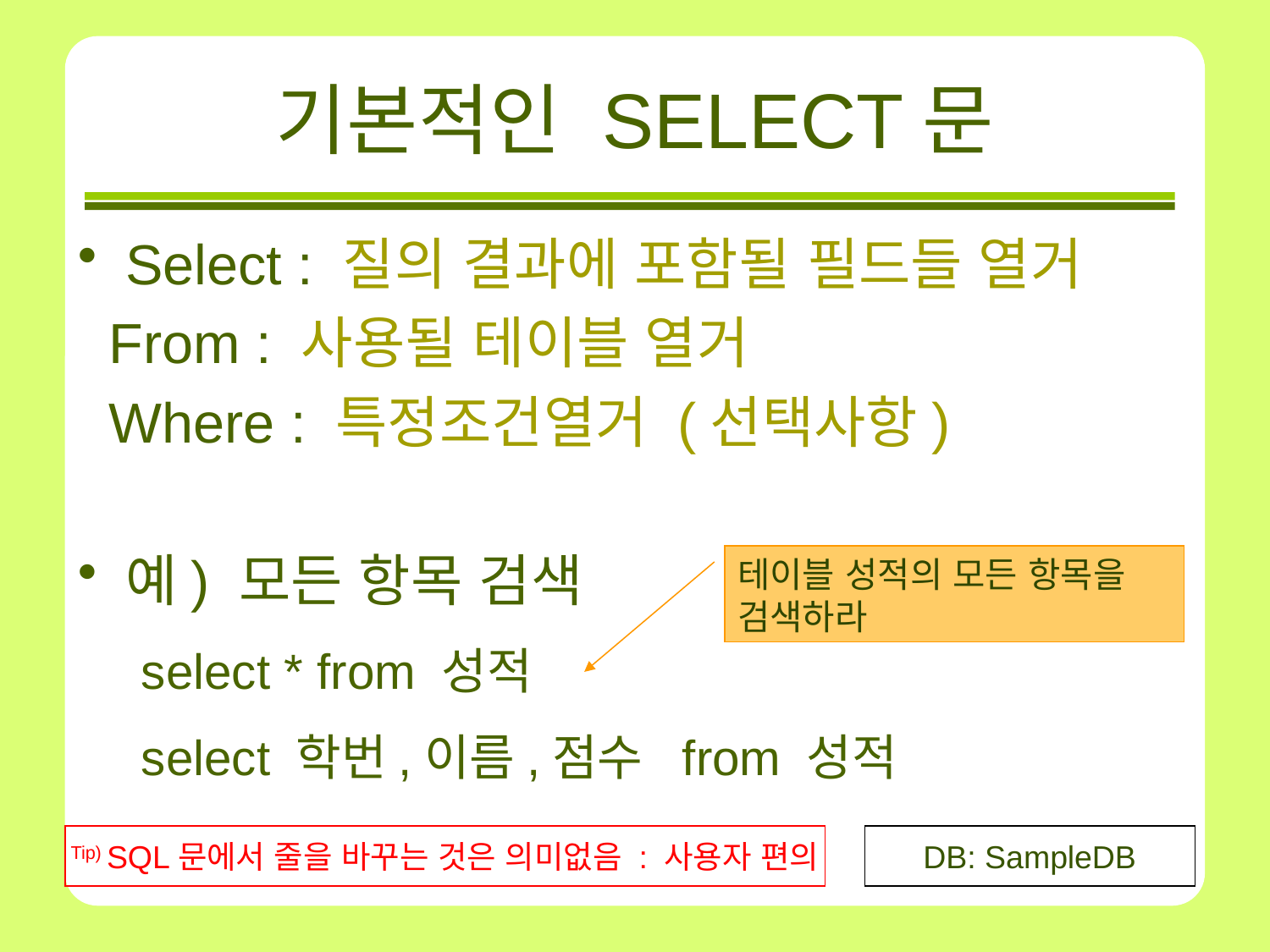

# 기본적인 SELECT문
Select : 질의 결과에 포함될 필드들 열거
  From : 사용될 테이블 열거
  Where : 특정조건열거 (선택사항)

예) 모든 항목 검색
select * from 성적
select 학번,이름,점수  from 성적
테이블 성적의 모든 항목을 검색하라
Tip) SQL문에서 줄을 바꾸는 것은 의미없음 : 사용자 편의
DB: SampleDB